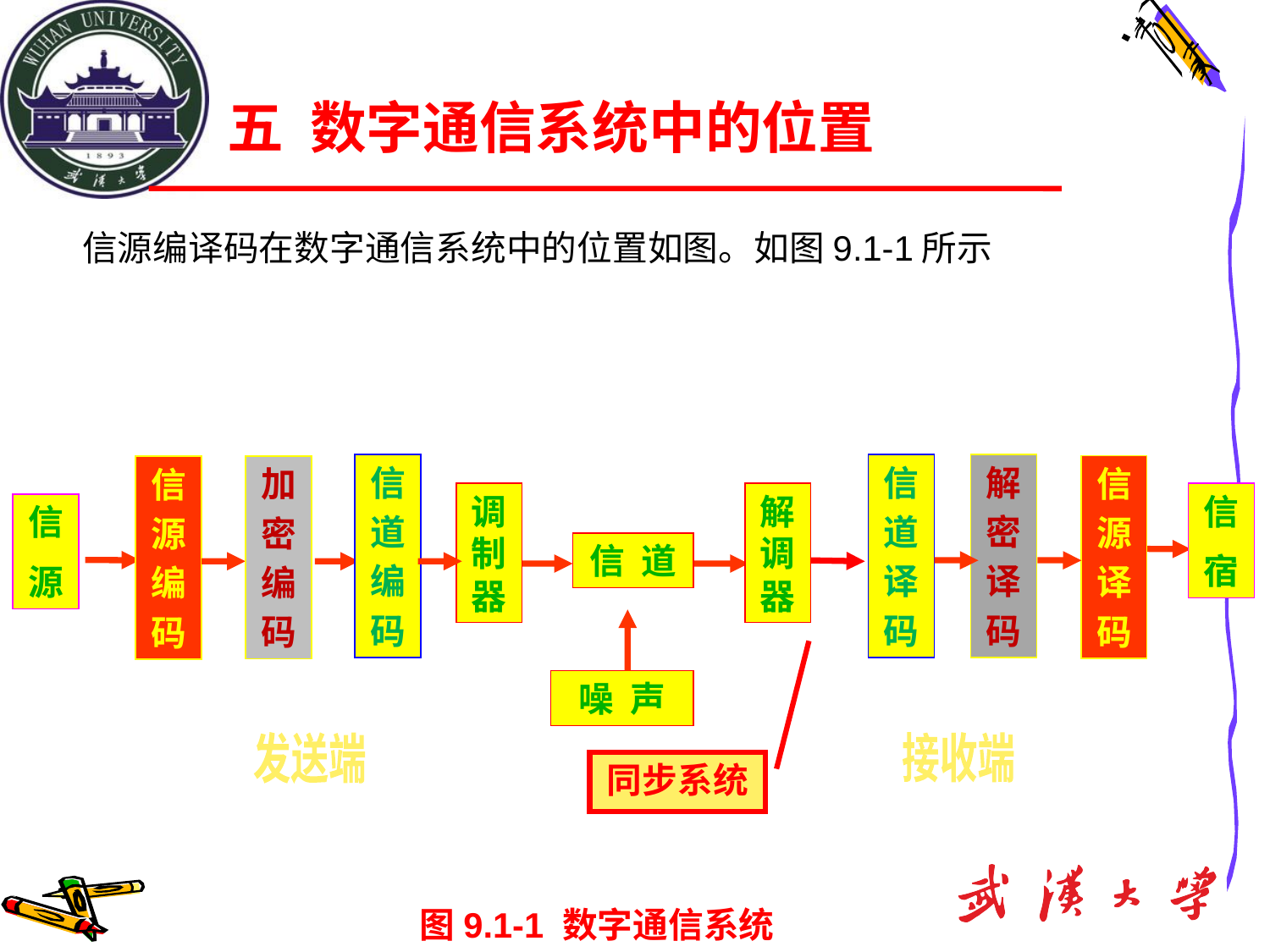

# 五  数字通信系统中的位置
信源编译码在数字通信系统中的位置如图。如图9.1-1所示

信
宿
信
源
信  道

噪  声
发送端
接收端
信
道
译
码

解
密
译
码

信
道
编
码

信
源
译
码
加
密
编
码

信
源
编
码

调制器
解调器

同步系统
图9.1-1 数字通信系统